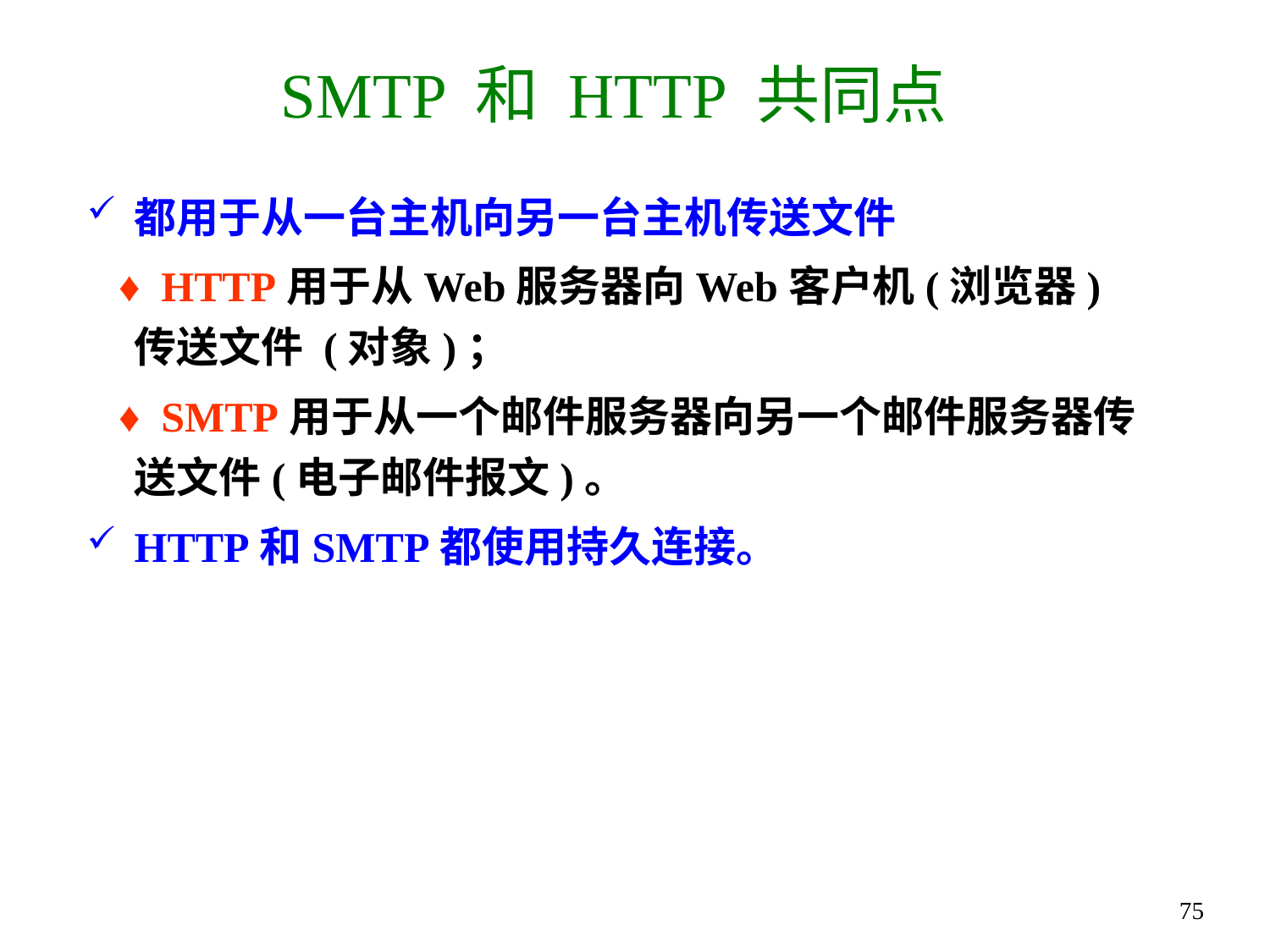

# SMTP 和 HTTP 共同点
都用于从一台主机向另一台主机传送文件
   ♦  HTTP用于从Web服务器向Web客户机(浏览器)传送文件 (对象)；
   ♦  SMTP用于从一个邮件服务器向另一个邮件服务器传送文件(电子邮件报文)。
HTTP和SMTP都使用持久连接。
75